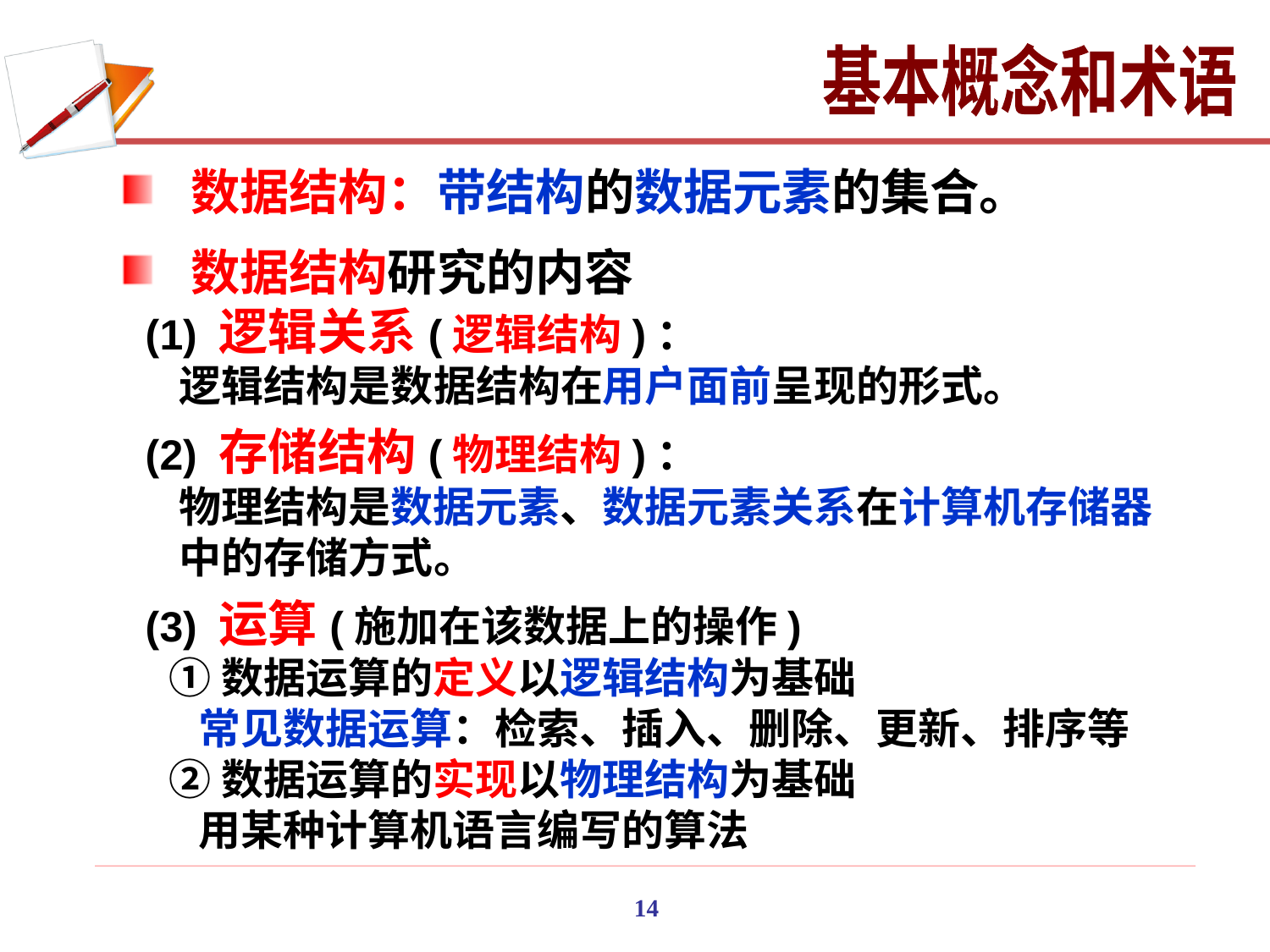

基本概念和术语
  数据结构：带结构的数据元素的集合。
  数据结构研究的内容
  (1) 逻辑关系(逻辑结构)：
     逻辑结构是数据结构在用户面前呈现的形式。
  (2) 存储结构(物理结构)：
     物理结构是数据元素、数据元素关系在计算机存储器
     中的存储方式。
  (3) 运算(施加在该数据上的操作)
     ①数据运算的定义以逻辑结构为基础
       常见数据运算：检索、插入、删除、更新、排序等
     ②数据运算的实现以物理结构为基础
       用某种计算机语言编写的算法